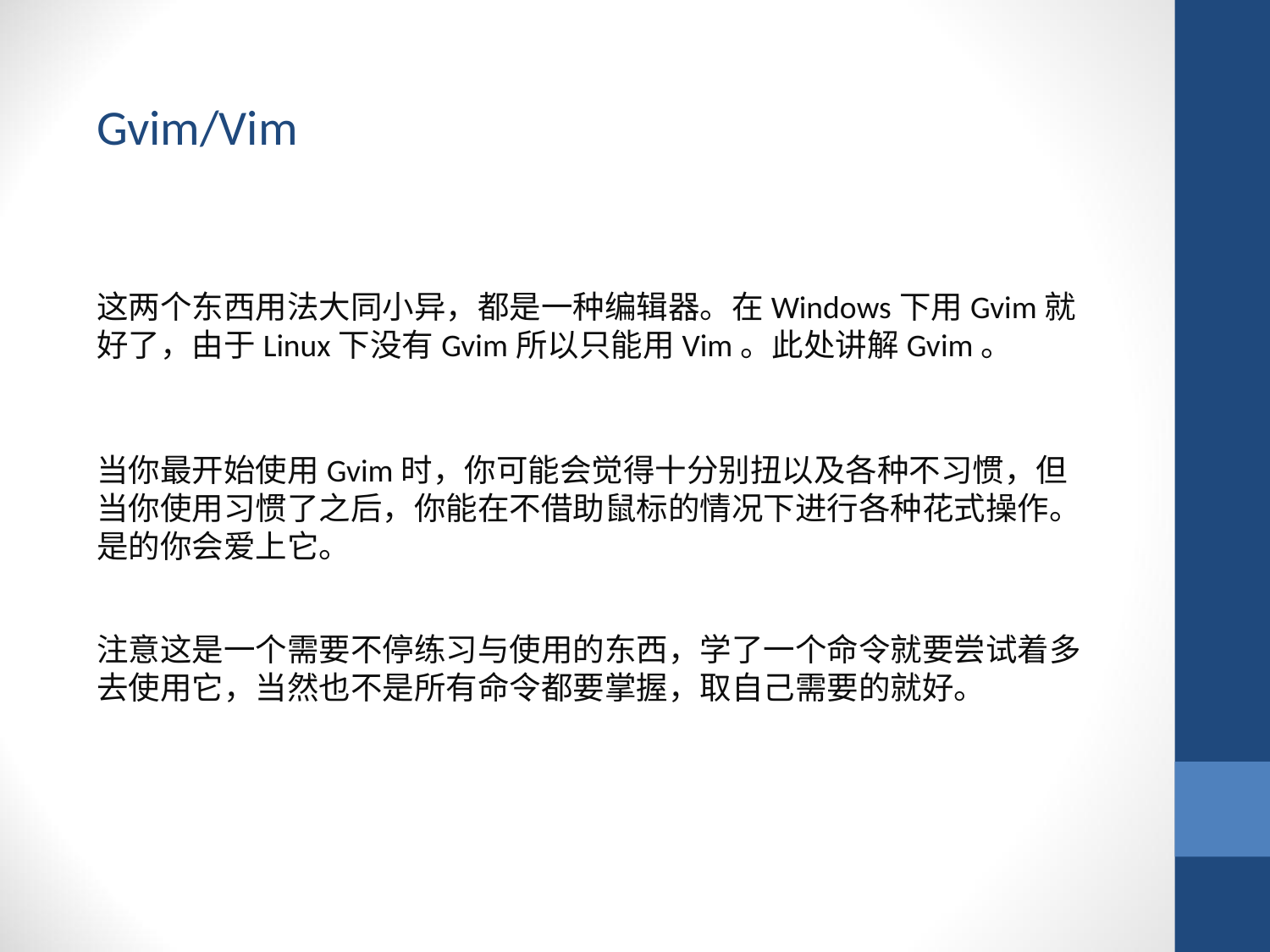

Gvim/Vim
这两个东西用法大同小异，都是一种编辑器。在Windows下用Gvim就好了，由于Linux下没有Gvim所以只能用Vim。此处讲解Gvim。
当你最开始使用Gvim时，你可能会觉得十分别扭以及各种不习惯，但当你使用习惯了之后，你能在不借助鼠标的情况下进行各种花式操作。是的你会爱上它。
注意这是一个需要不停练习与使用的东西，学了一个命令就要尝试着多去使用它，当然也不是所有命令都要掌握，取自己需要的就好。